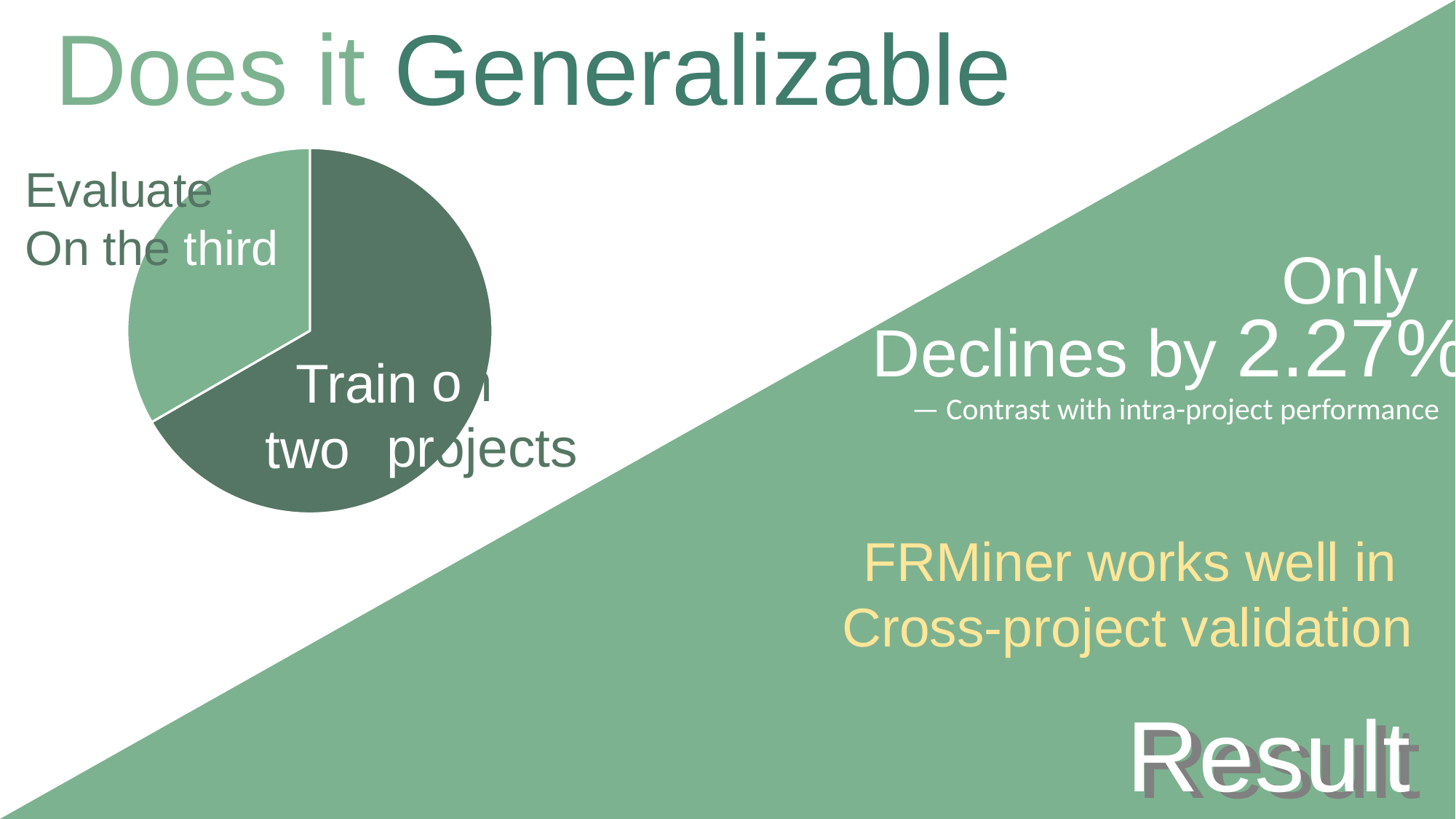

Does it Generalizable

### Chart

| Category | 销售额 |
|---|---|
| Train | 0.666 |
| Test | 0.333 |
   on
projects
  Train
two
Evaluate
On the third
Only
Declines by 2.27%
— Contrast with intra-project performance
FRMiner works well in
Cross-project validation
Result
Result